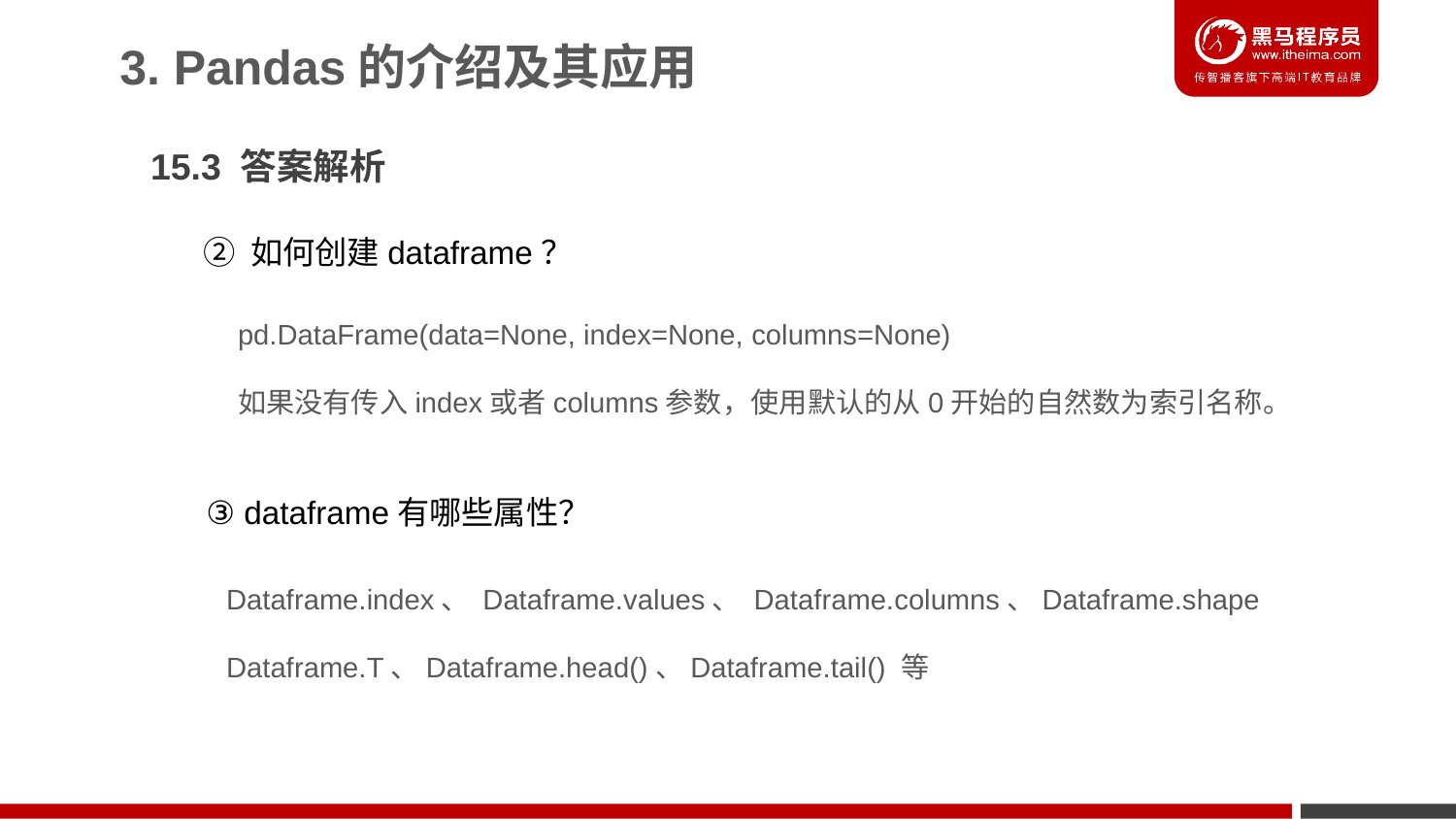

3. Pandas的介绍及其应用
15.3 答案解析
② 如何创建dataframe？
pd.DataFrame(data=None, index=None, columns=None)

如果没有传入index或者columns参数，使用默认的从0开始的自然数为索引名称。
③ dataframe有哪些属性？
Dataframe.index、 Dataframe.values、 Dataframe.columns、Dataframe.shape

Dataframe.T、Dataframe.head()、Dataframe.tail() 等